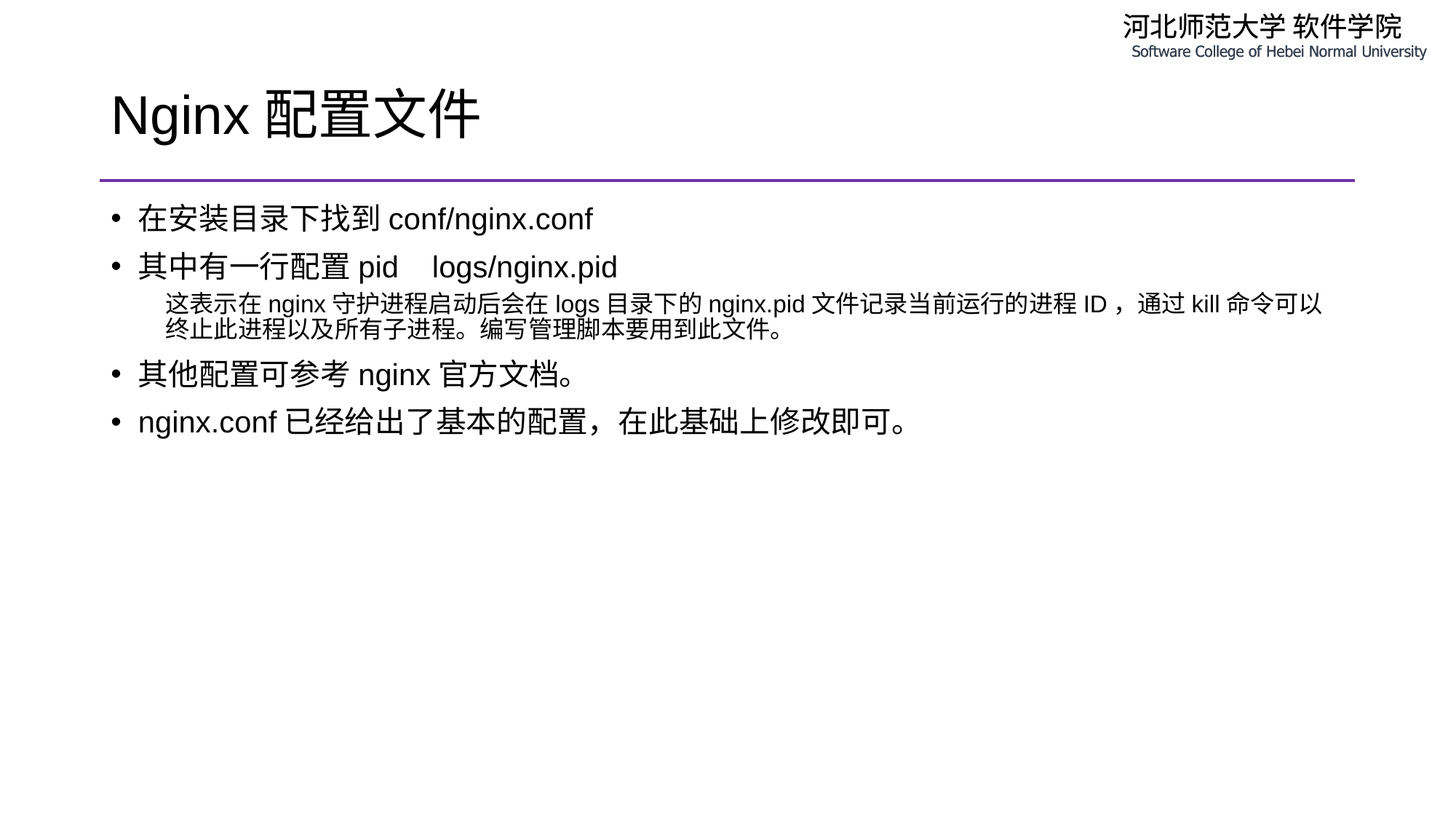

# Nginx配置文件
在安装目录下找到conf/nginx.conf
其中有一行配置pid    logs/nginx.pid
这表示在nginx守护进程启动后会在logs目录下的nginx.pid文件记录当前运行的进程ID，通过kill命令可以终止此进程以及所有子进程。编写管理脚本要用到此文件。
其他配置可参考nginx官方文档。
nginx.conf已经给出了基本的配置，在此基础上修改即可。